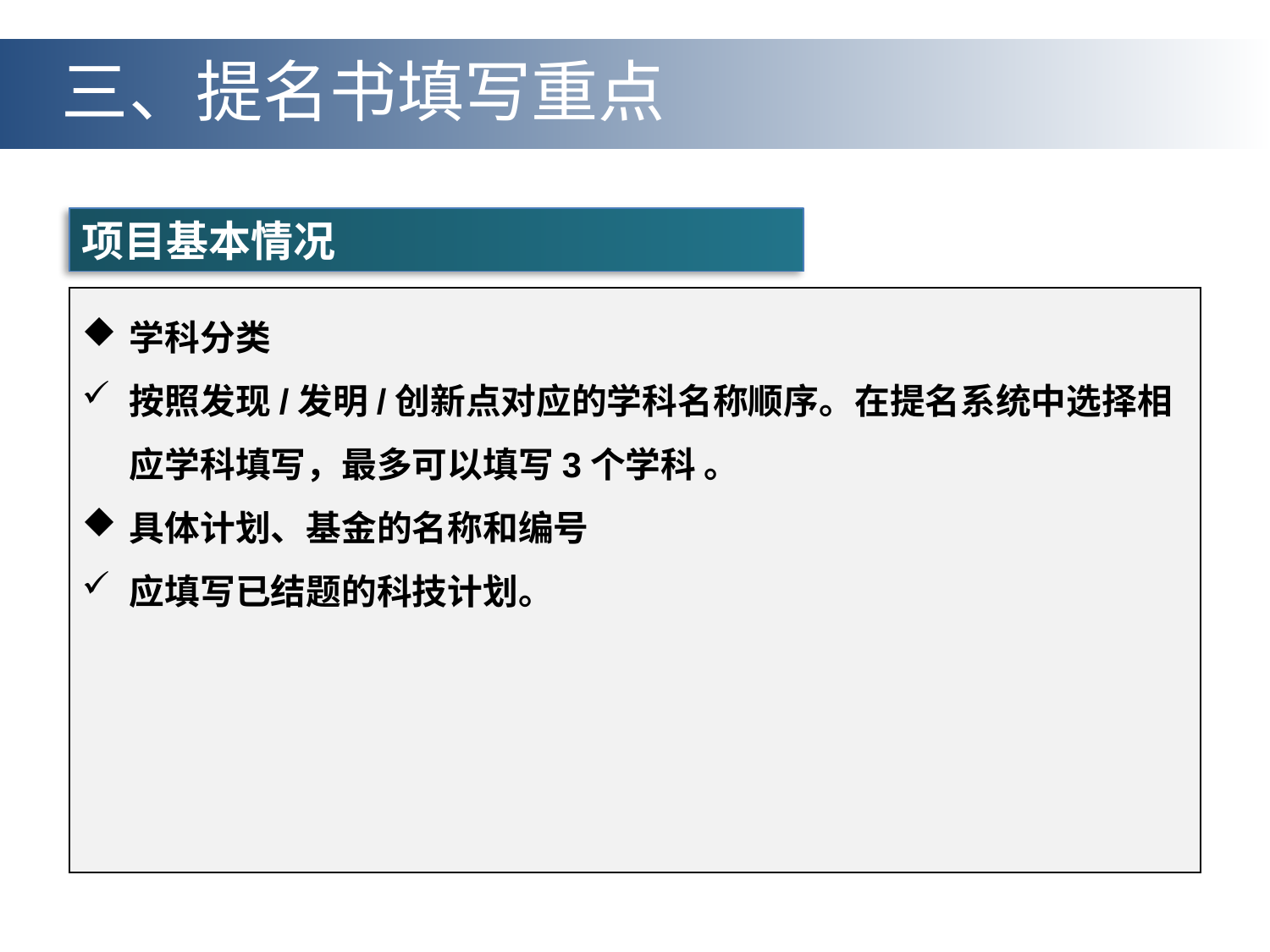

三、提名书填写重点
项目基本情况
学科分类
按照发现/发明/创新点对应的学科名称顺序。在提名系统中选择相应学科填写，最多可以填写3个学科 。
具体计划、基金的名称和编号
应填写已结题的科技计划。